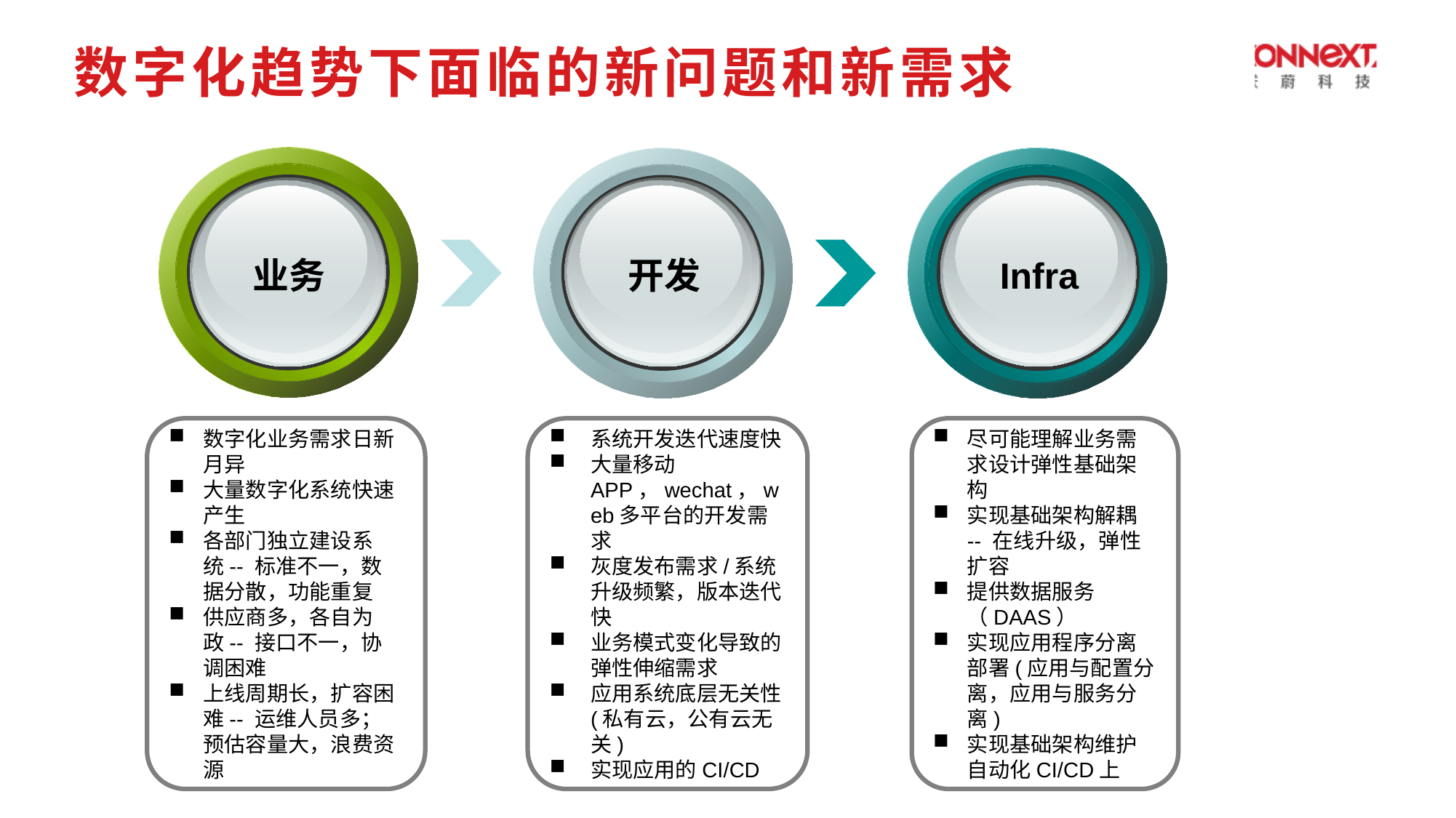

数字化趋势下面临的新问题和新需求

业务
开发
Infra
数字化业务需求日新月异
大量数字化系统快速产生
各部门独立建设系统-- 标准不一，数据分散，功能重复
供应商多，各自为政-- 接口不一，协调困难
上线周期长，扩容困难-- 运维人员多；预估容量大，浪费资源
系统开发迭代速度快
大量移动APP，wechat，web多平台的开发需求
灰度发布需求/系统升级频繁，版本迭代快
业务模式变化导致的弹性伸缩需求
应用系统底层无关性(私有云，公有云无关)
实现应用的CI/CD
尽可能理解业务需求设计弹性基础架构
实现基础架构解耦 -- 在线升级，弹性扩容
提供数据服务（DAAS）
实现应用程序分离部署(应用与配置分离，应用与服务分离)
实现基础架构维护自动化CI/CD上